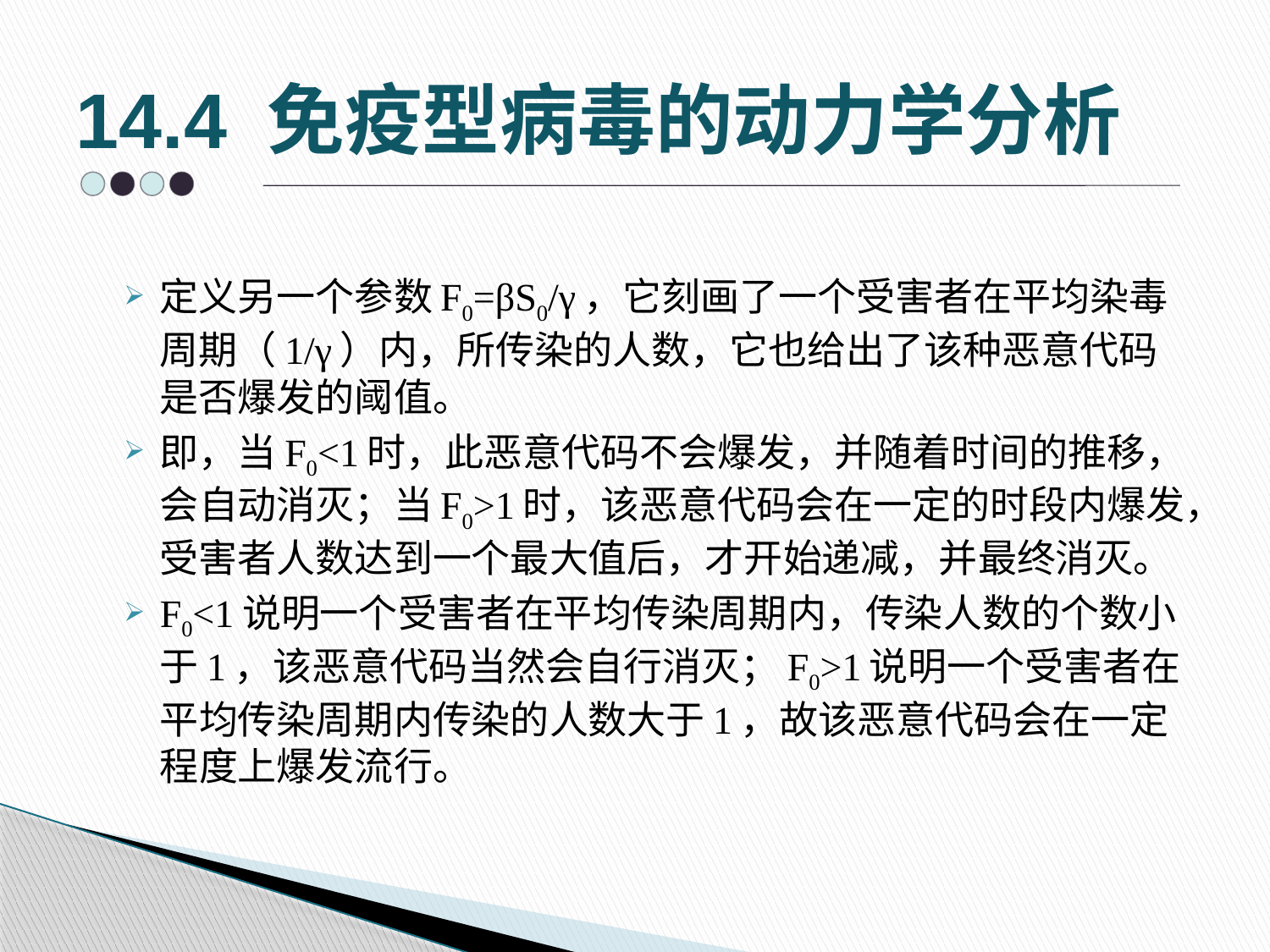

# 14.4 免疫型病毒的动力学分析

定义另一个参数F0=βS0/γ，它刻画了一个受害者在平均染毒周期（1/γ）内，所传染的人数，它也给出了该种恶意代码是否爆发的阈值。
即，当F0<1时，此恶意代码不会爆发，并随着时间的推移，会自动消灭；当F0>1时，该恶意代码会在一定的时段内爆发，受害者人数达到一个最大值后，才开始递减，并最终消灭。
F0<1说明一个受害者在平均传染周期内，传染人数的个数小于1，该恶意代码当然会自行消灭；F0>1说明一个受害者在平均传染周期内传染的人数大于1，故该恶意代码会在一定程度上爆发流行。